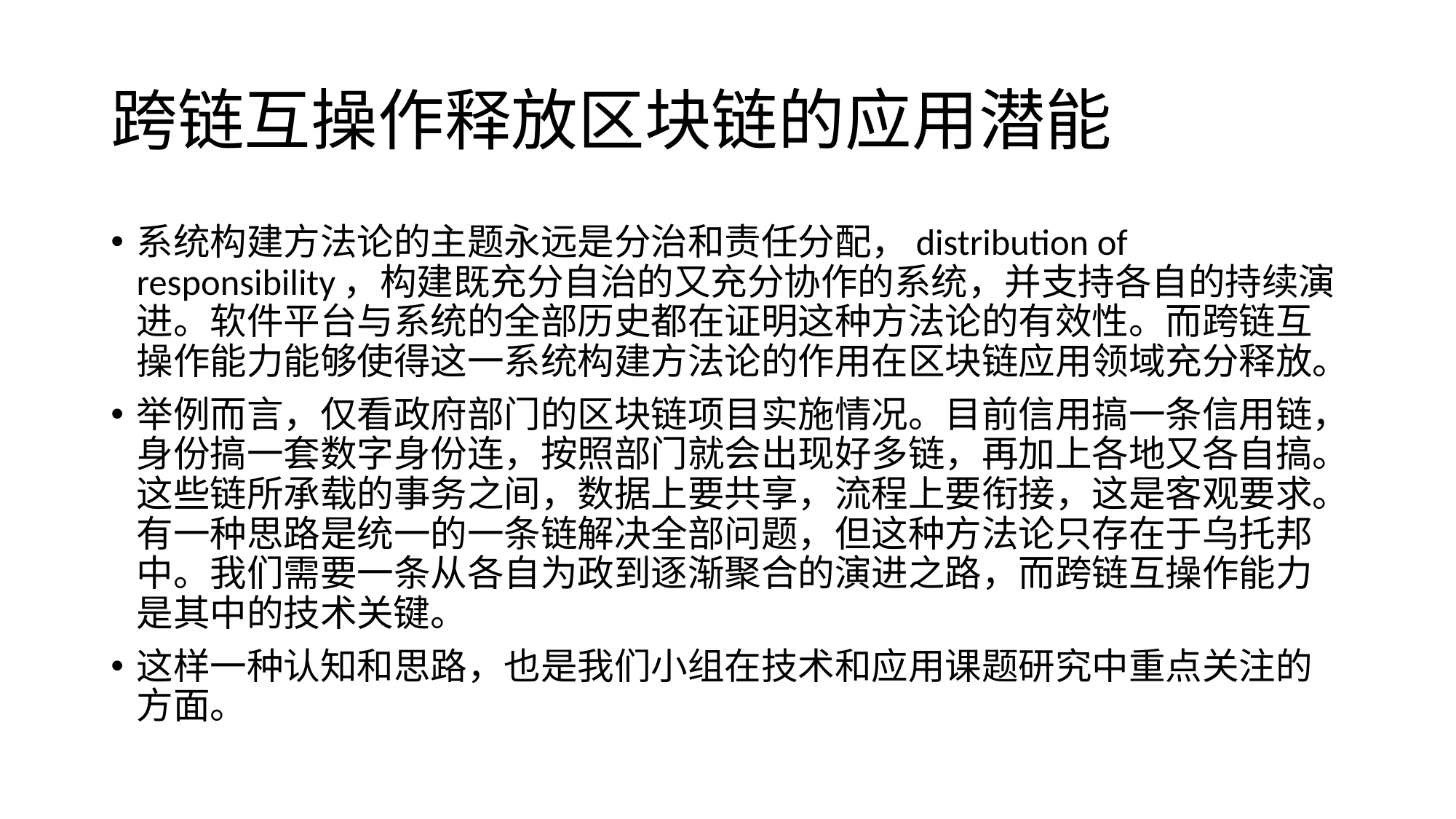

# 跨链互操作释放区块链的应用潜能
系统构建方法论的主题永远是分治和责任分配，distribution of responsibility，构建既充分自治的又充分协作的系统，并支持各自的持续演进。软件平台与系统的全部历史都在证明这种方法论的有效性。而跨链互操作能力能够使得这一系统构建方法论的作用在区块链应用领域充分释放。
举例而言，仅看政府部门的区块链项目实施情况。目前信用搞一条信用链，身份搞一套数字身份连，按照部门就会出现好多链，再加上各地又各自搞。这些链所承载的事务之间，数据上要共享，流程上要衔接，这是客观要求。有一种思路是统一的一条链解决全部问题，但这种方法论只存在于乌托邦中。我们需要一条从各自为政到逐渐聚合的演进之路，而跨链互操作能力是其中的技术关键。
这样一种认知和思路，也是我们小组在技术和应用课题研究中重点关注的方面。